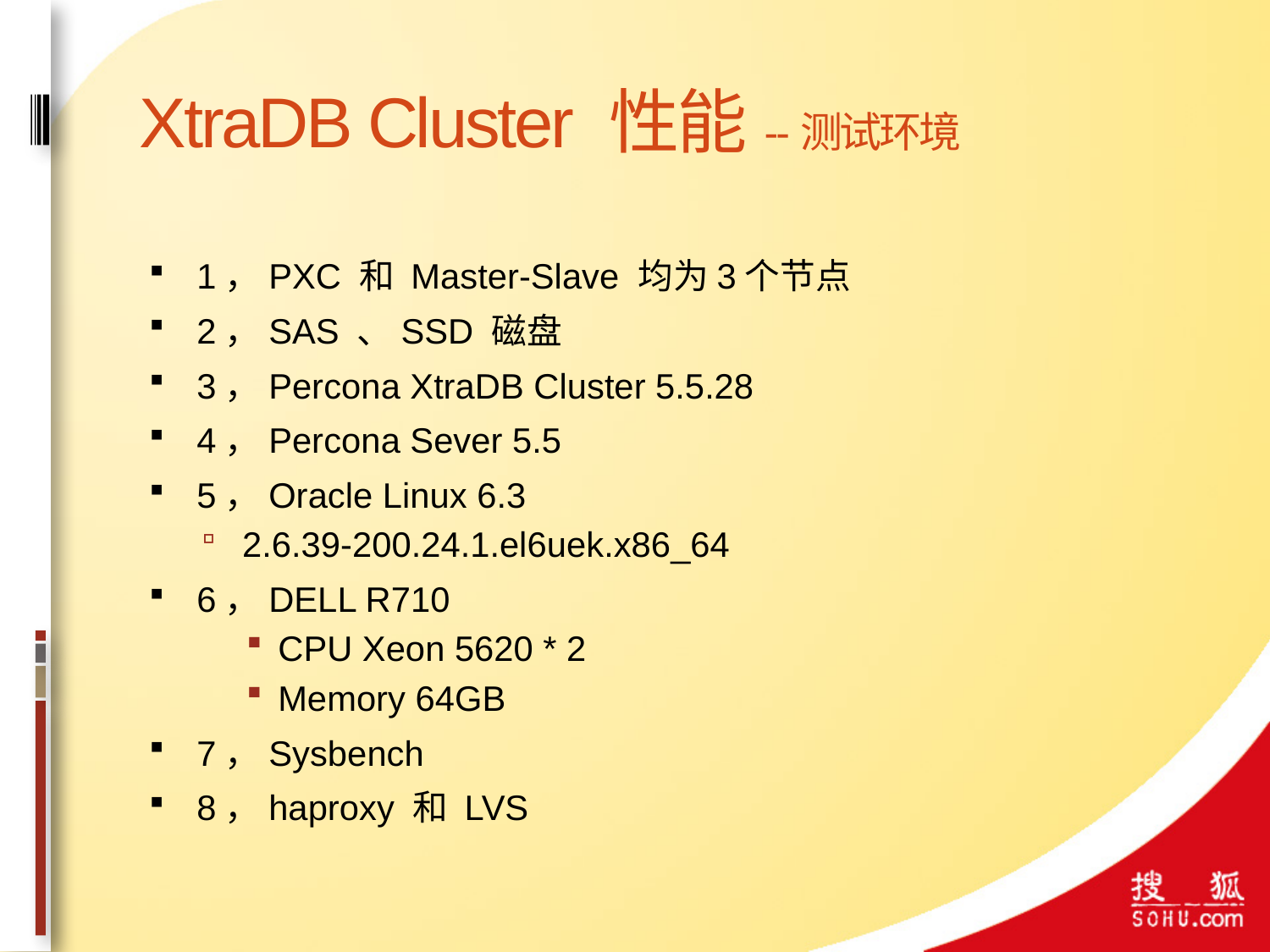

# XtraDB Cluster 性能--测试环境
1，PXC 和 Master-Slave 均为3个节点
2，SAS 、SSD 磁盘
3，Percona XtraDB Cluster 5.5.28
4，Percona Sever 5.5
5，Oracle Linux 6.3
2.6.39-200.24.1.el6uek.x86_64
6，DELL R710
CPU Xeon 5620 * 2
Memory 64GB
7，Sysbench
8，haproxy 和 LVS